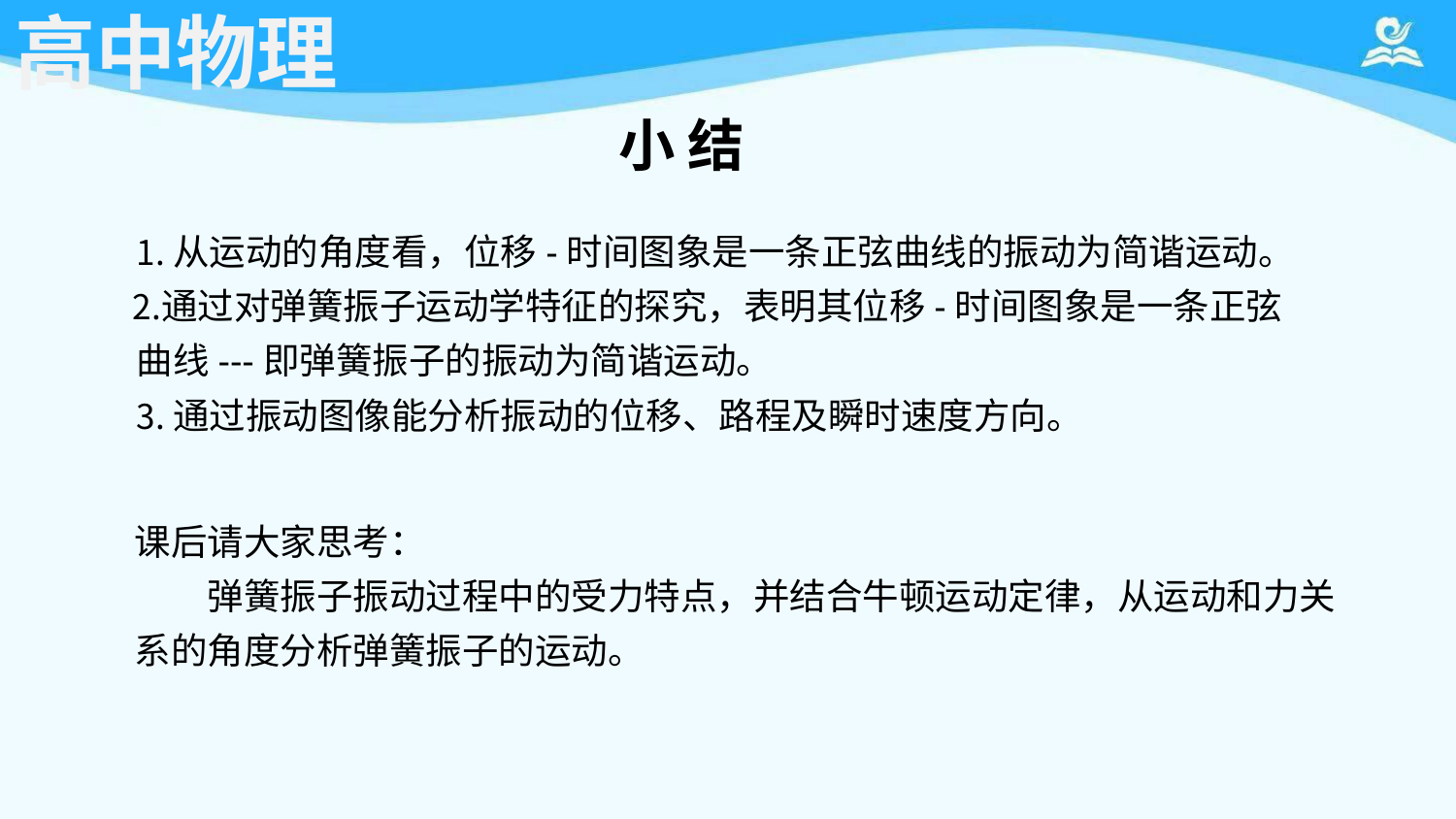

# 高中物理
小 结
从运动的角度看，位移-时间图象是一条正弦曲线的振动为简谐运动。
通过对弹簧振子运动学特征的探究，表明其位移-时间图象是一条正弦 曲线---即弹簧振子的振动为简谐运动。
通过振动图像能分析振动的位移、路程及瞬时速度方向。

课后请大家思考：
弹簧振子振动过程中的受力特点，并结合牛顿运动定律，从运动和力关 系的角度分析弹簧振子的运动。